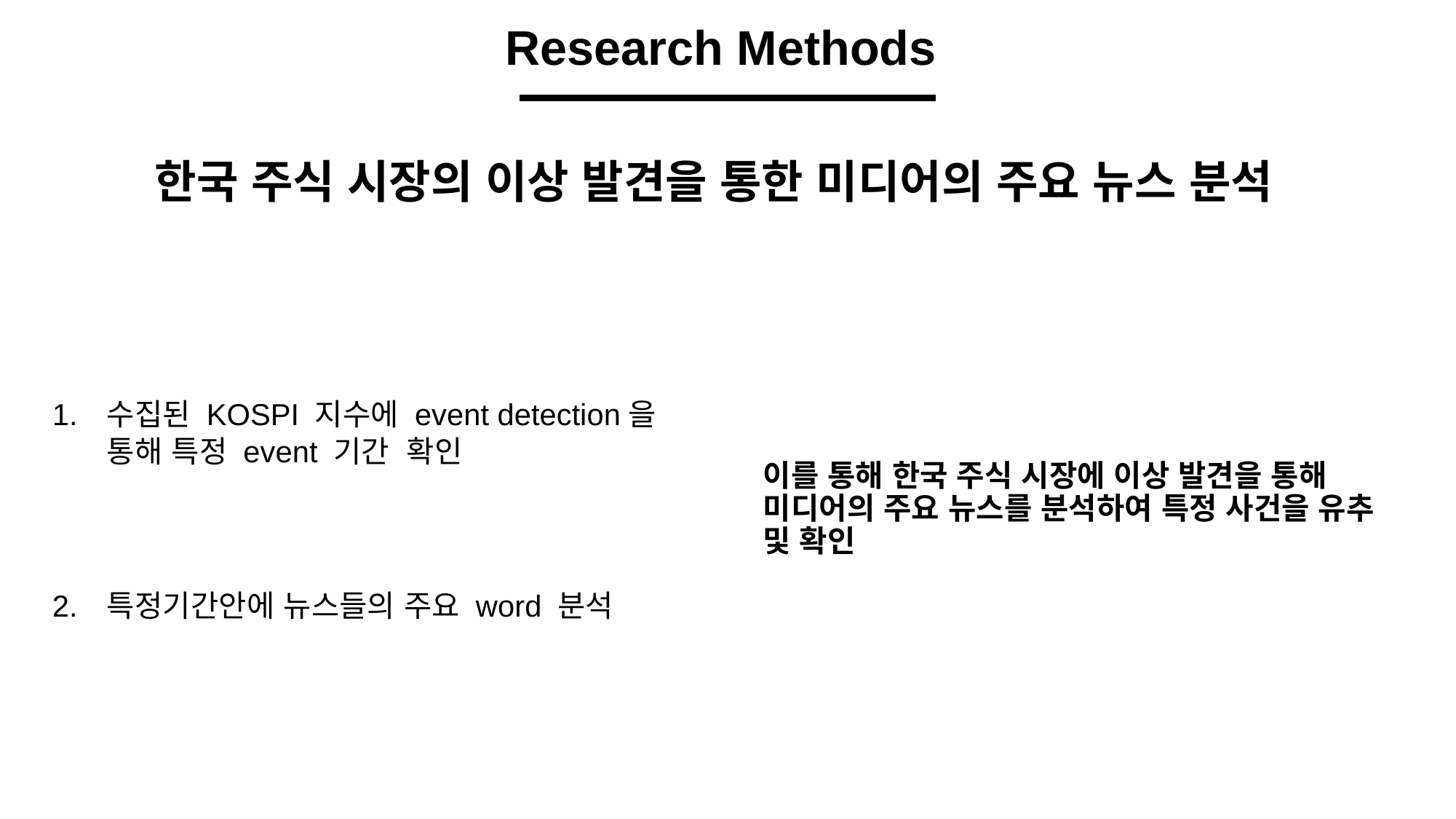

# Research Methods
한국 주식 시장의 이상 발견을 통한 미디어의 주요 뉴스 분석
수집된 KOSPI 지수에 event detection을 통해 특정 event 기간  확인

특정기간안에 뉴스들의 주요 word 분석
이를 통해 한국 주식 시장에 이상 발견을 통해 미디어의 주요 뉴스를 분석하여 특정 사건을 유추 및 확인